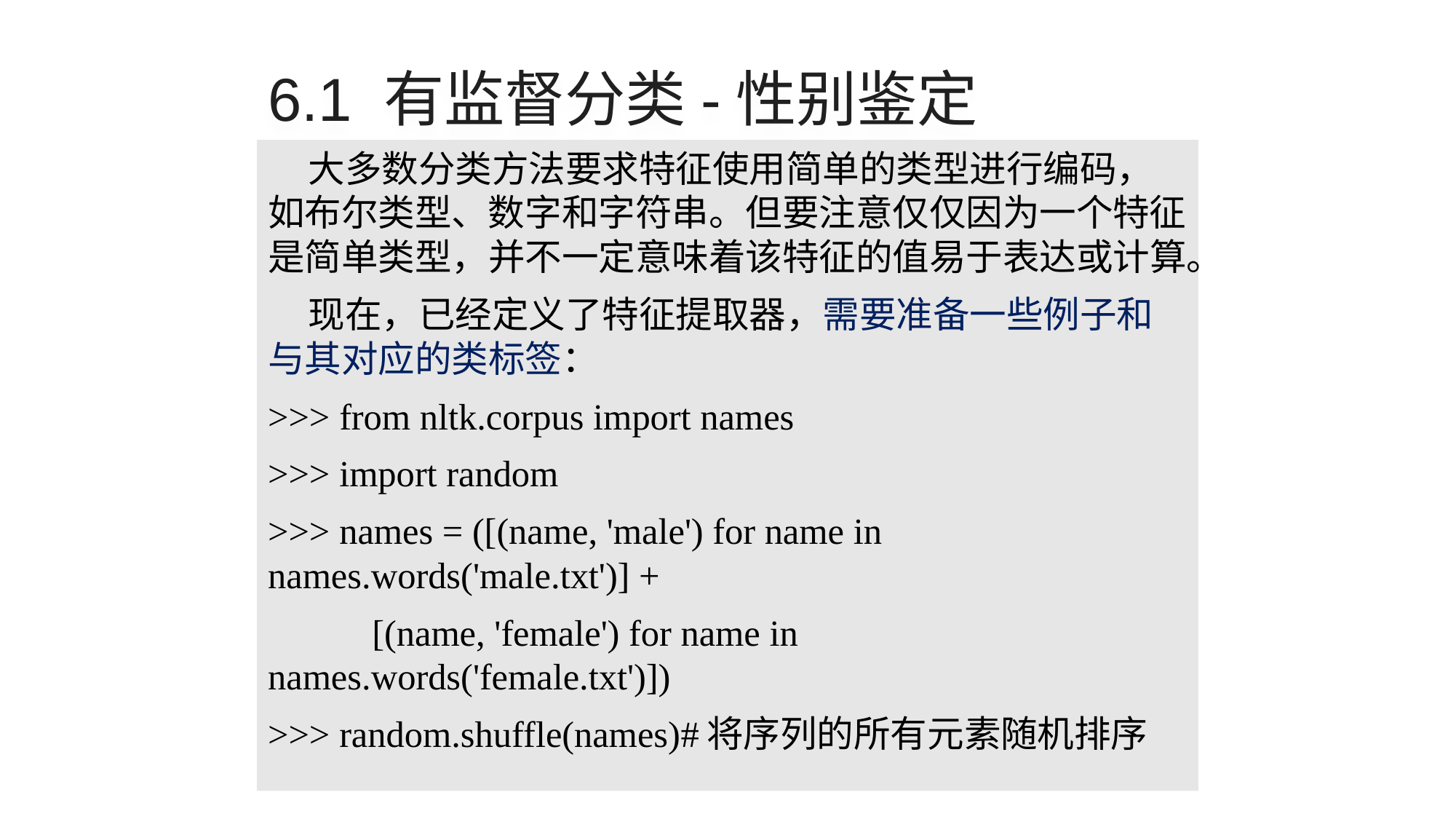

# 6.1 有监督分类-性别鉴定
大多数分类方法要求特征使用简单的类型进行编码，如布尔类型、数字和字符串。但要注意仅仅因为一个特征是简单类型，并不一定意味着该特征的值易于表达或计算。
现在，已经定义了特征提取器，需要准备一些例子和与其对应的类标签：
>>> from nltk.corpus import names
>>> import random
>>> names = ([(name, 'male') for name in names.words('male.txt')] +
	 [(name, 'female') for name in names.words('female.txt')])
>>> random.shuffle(names)#将序列的所有元素随机排序